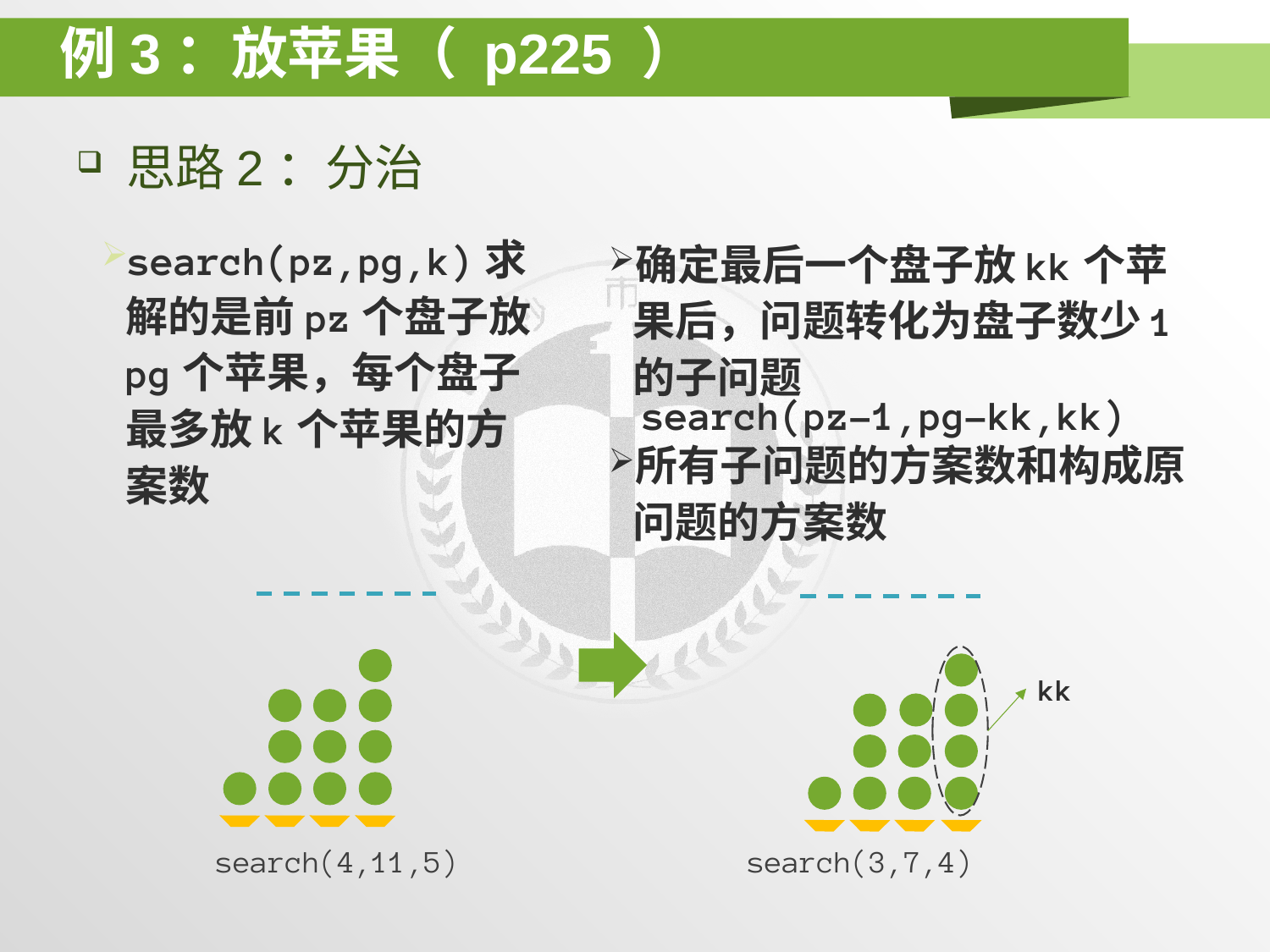

# 例3：放苹果（ p225 ）
思路2：分治
search(pz,pg,k)求解的是前pz个盘子放pg个苹果，每个盘子最多放k个苹果的方案数
确定最后一个盘子放kk个苹果后，问题转化为盘子数少1的子问题
所有子问题的方案数和构成原问题的方案数
search(pz-1,pg-kk,kk)

kk

search(4,11,5)
search(3,7,4)